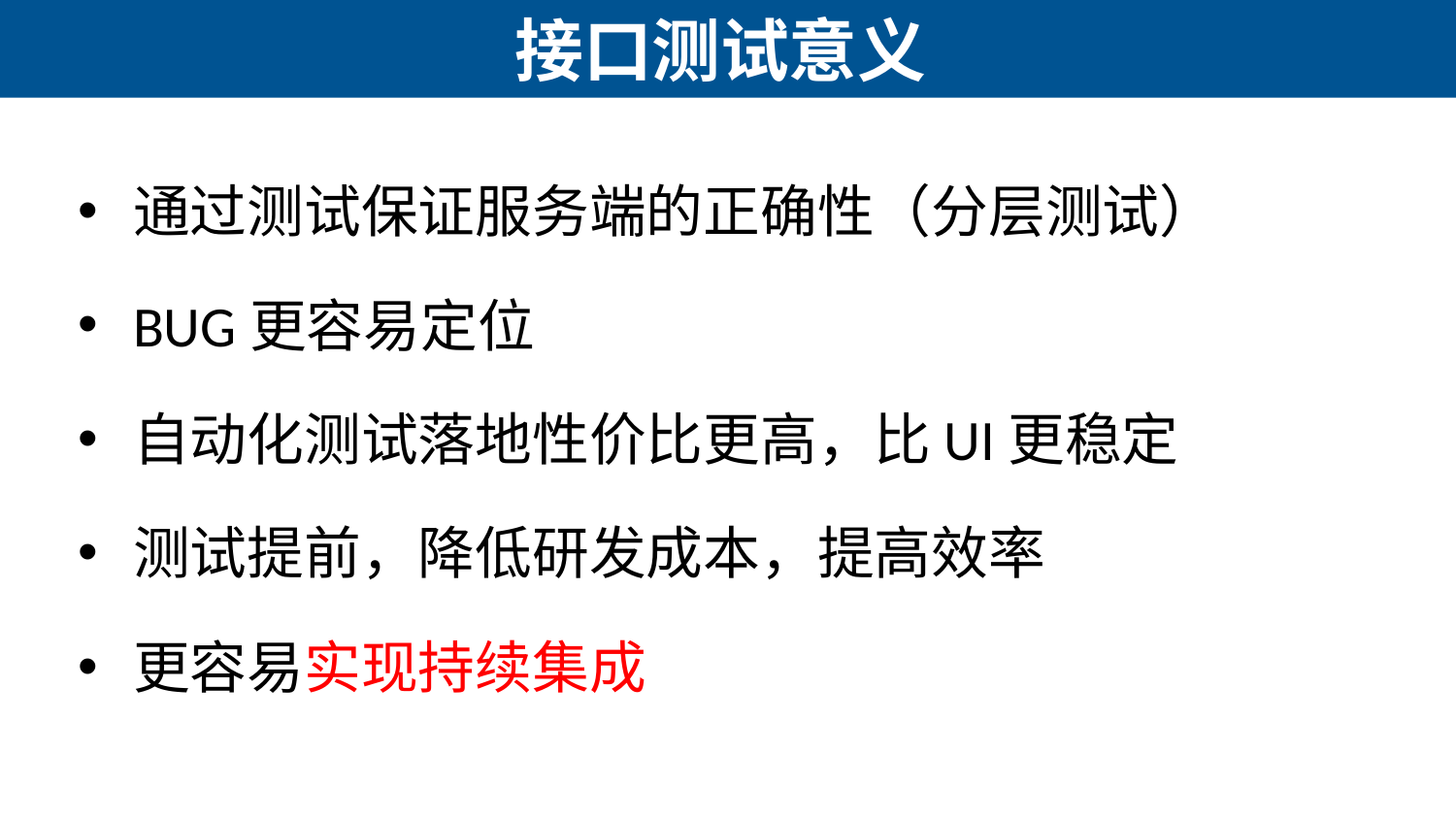

# 接口测试意义
通过测试保证服务端的正确性（分层测试）
BUG更容易定位
自动化测试落地性价比更高，比UI更稳定
测试提前，降低研发成本，提高效率
更容易实现持续集成